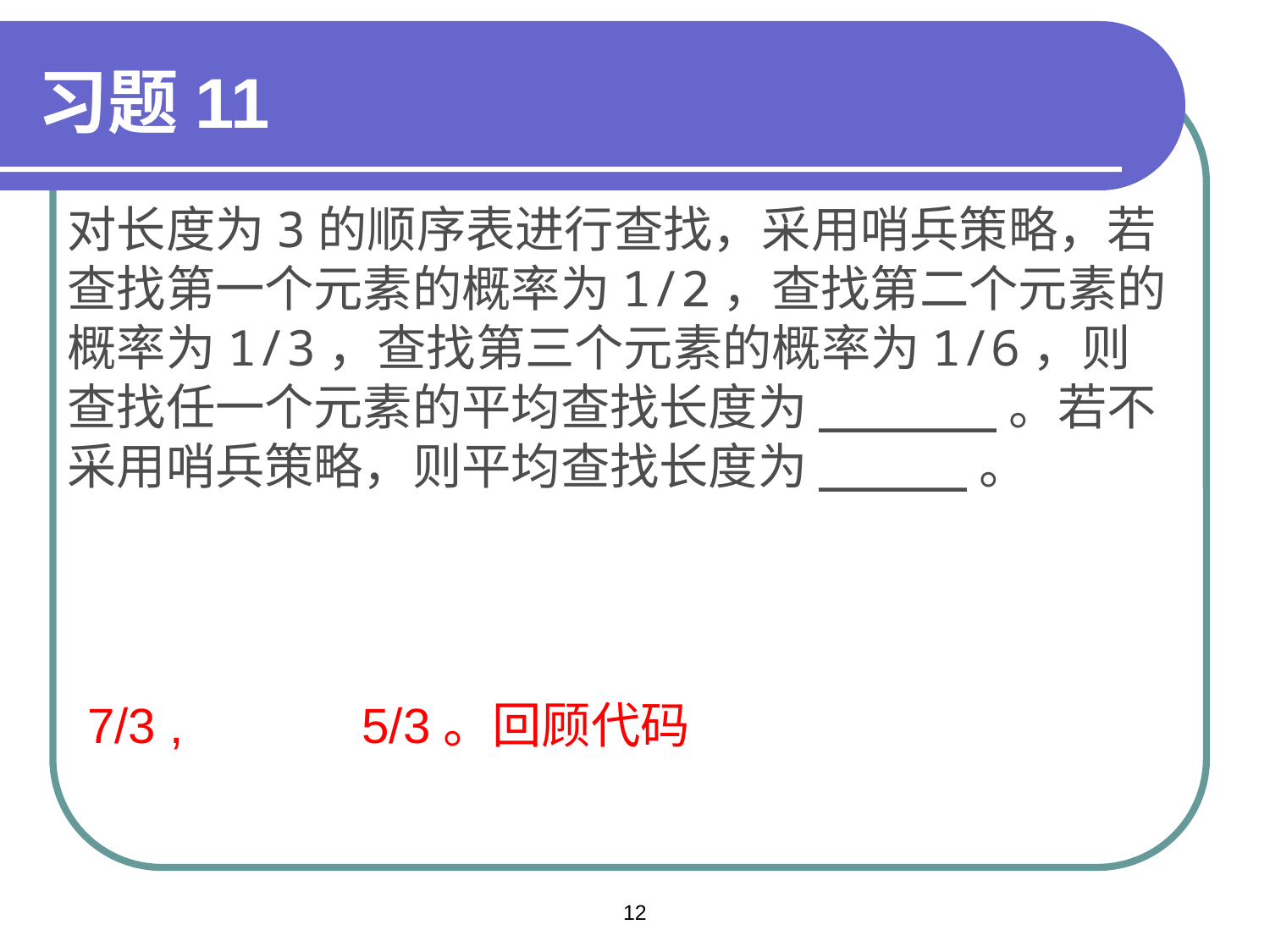

习题11
对长度为3的顺序表进行查找，采用哨兵策略，若查找第一个元素的概率为1/2，查找第二个元素的概率为1/3，查找第三个元素的概率为1/6，则查找任一个元素的平均查找长度为______。若不采用哨兵策略，则平均查找长度为_____。
7/3 ,             5/3。回顾代码
12